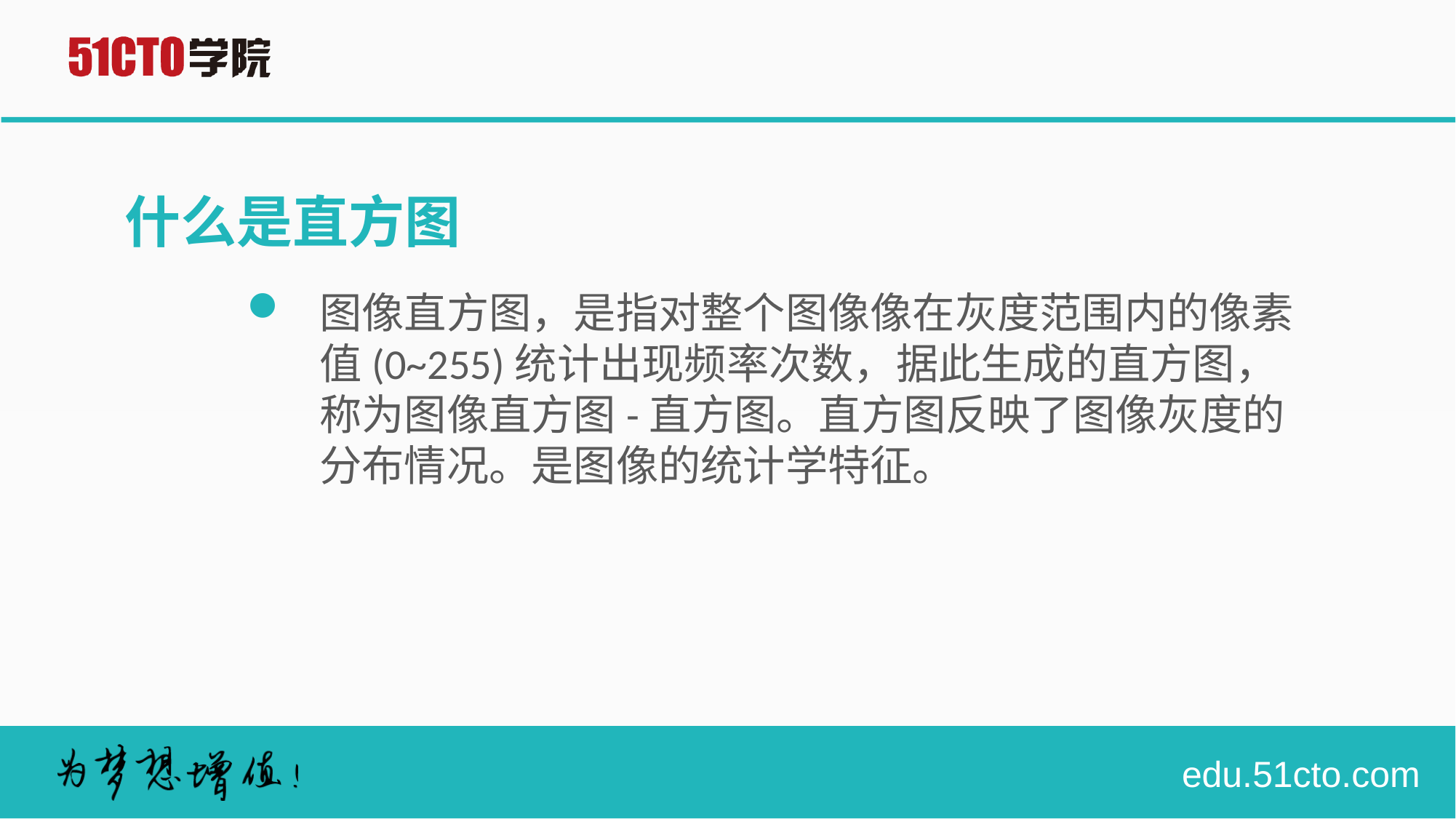

# 什么是直方图
图像直方图，是指对整个图像像在灰度范围内的像素值(0~255)统计出现频率次数，据此生成的直方图，称为图像直方图-直方图。直方图反映了图像灰度的分布情况。是图像的统计学特征。